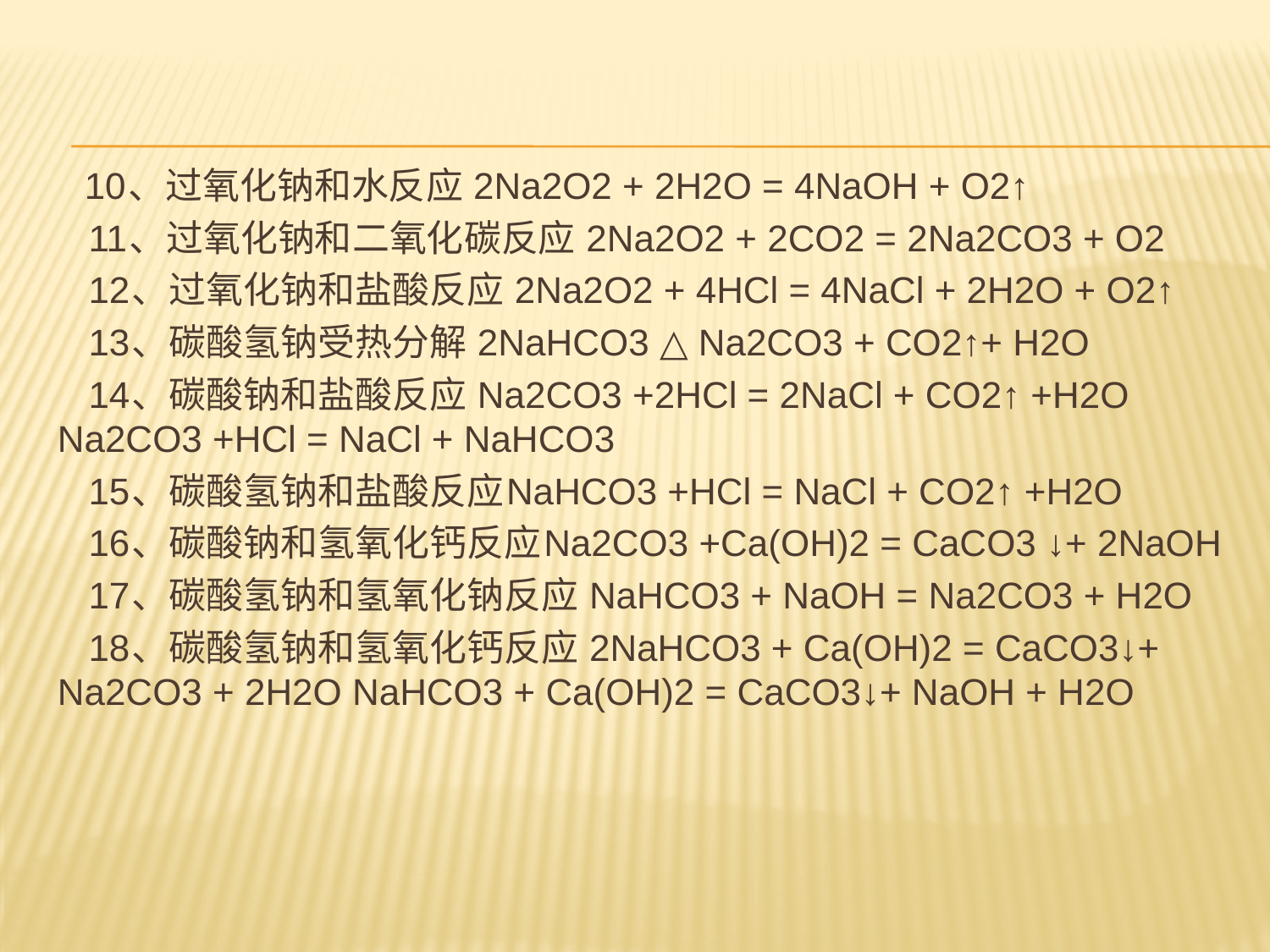

10、过氧化钠和水反应 2Na2O2 + 2H2O = 4NaOH + O2↑
   11、过氧化钠和二氧化碳反应 2Na2O2 + 2CO2 = 2Na2CO3 + O2
   12、过氧化钠和盐酸反应 2Na2O2 + 4HCl = 4NaCl + 2H2O + O2↑
   13、碳酸氢钠受热分解 2NaHCO3 △ Na2CO3 + CO2↑+ H2O
   14、碳酸钠和盐酸反应 Na2CO3 +2HCl = 2NaCl + CO2↑ +H2O      Na2CO3 +HCl = NaCl + NaHCO3
   15、碳酸氢钠和盐酸反应NaHCO3 +HCl = NaCl + CO2↑ +H2O
   16、碳酸钠和氢氧化钙反应Na2CO3 +Ca(OH)2 = CaCO3 ↓+ 2NaOH
   17、碳酸氢钠和氢氧化钠反应 NaHCO3 + NaOH = Na2CO3 + H2O
   18、碳酸氢钠和氢氧化钙反应 2NaHCO3 + Ca(OH)2 = CaCO3↓+ Na2CO3 + 2H2O NaHCO3 + Ca(OH)2 = CaCO3↓+ NaOH + H2O